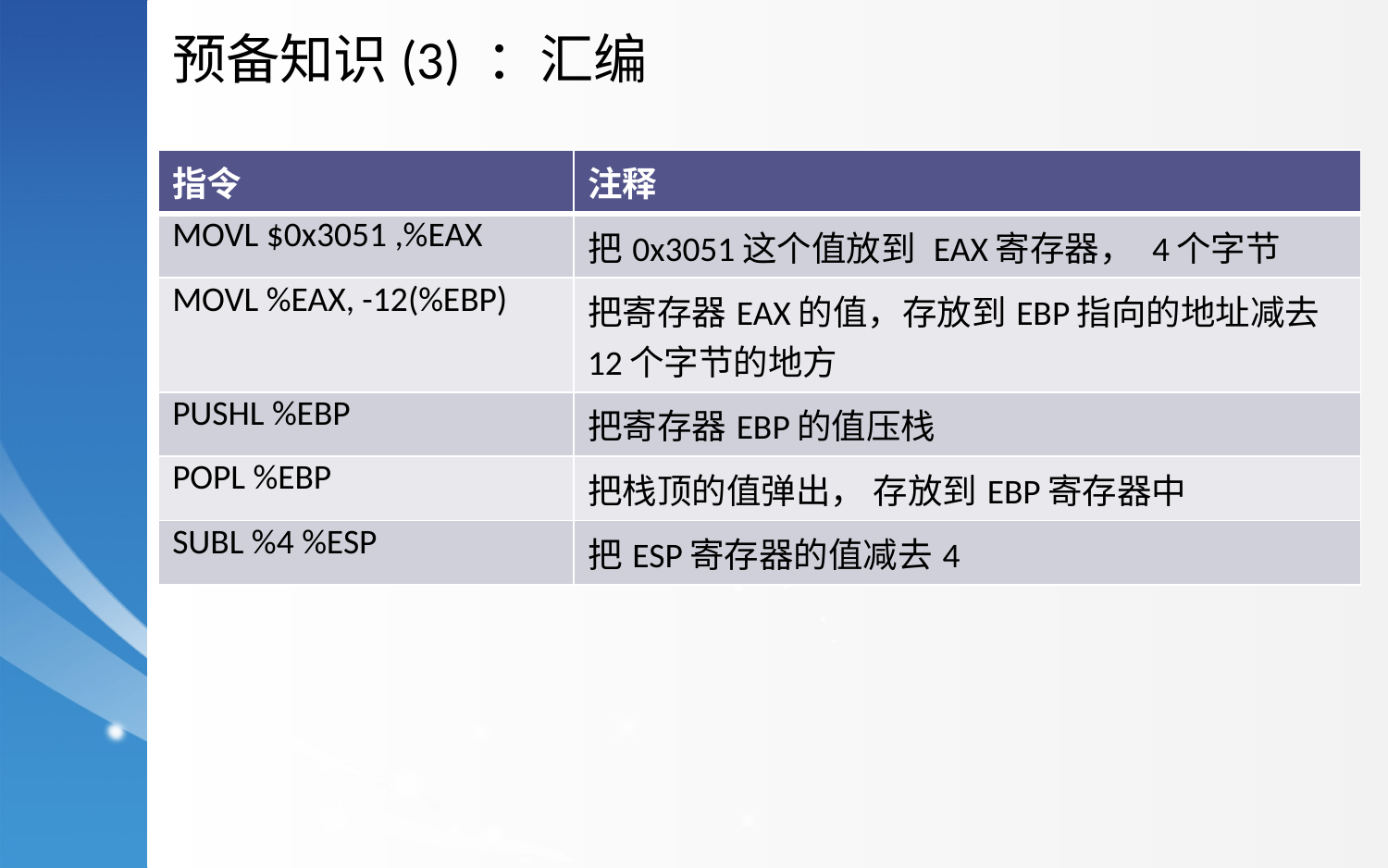

预备知识(3) ：汇编
| 指令 | 注释 |
| --- | --- |
| MOVL $0x3051 ,%EAX | 把0x3051这个值放到 EAX寄存器， 4个字节 |
| MOVL %EAX, -12(%EBP) | 把寄存器EAX的值，存放到EBP指向的地址减去12个字节的地方 |
| PUSHL %EBP | 把寄存器EBP的值压栈 |
| POPL %EBP | 把栈顶的值弹出， 存放到EBP寄存器中 |
| SUBL %4 %ESP | 把ESP寄存器的值减去4 |